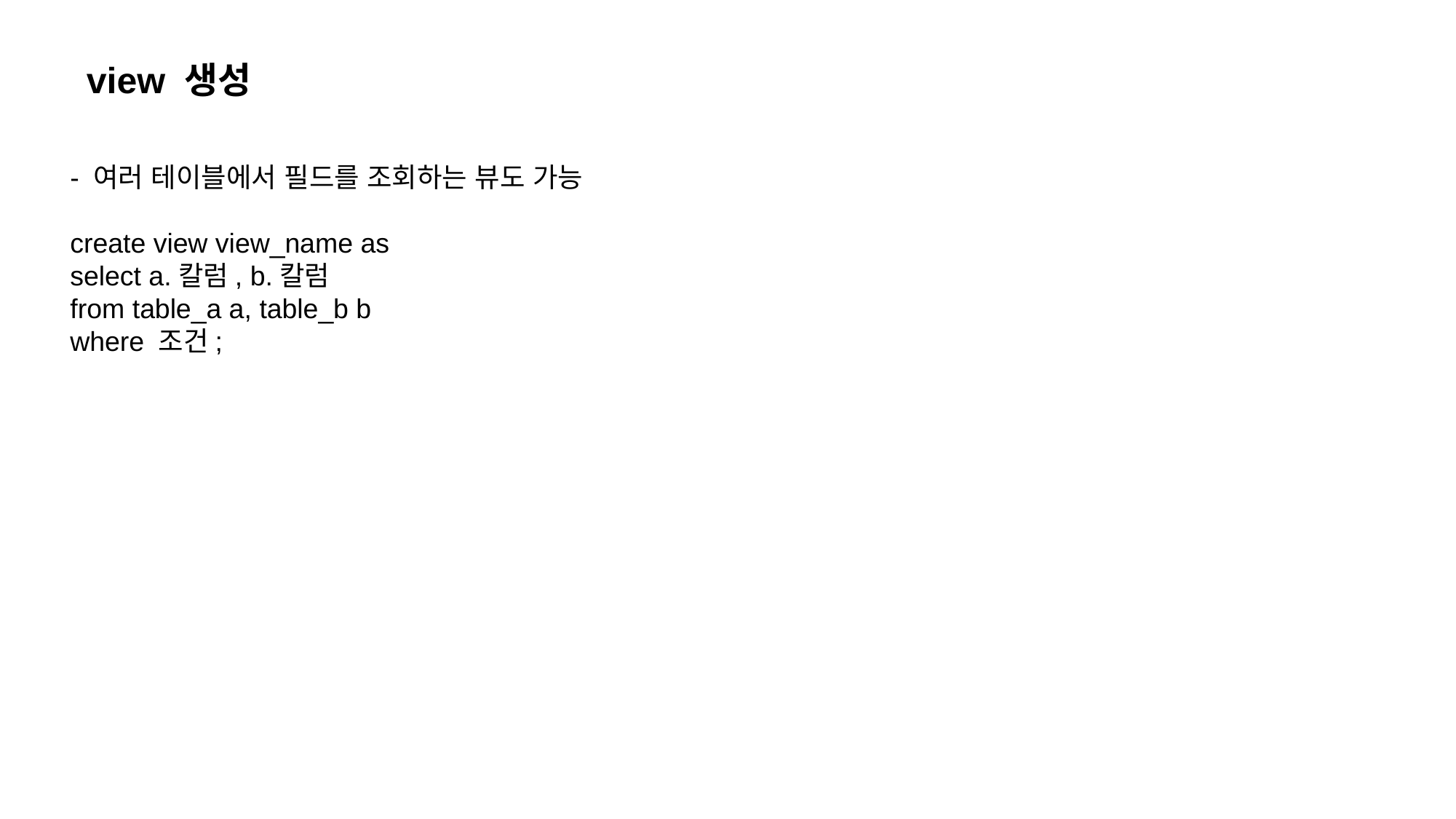

view 생성
- 여러 테이블에서 필드를 조회하는 뷰도 가능

create view view_name as
select a.칼럼, b.칼럼
from table_a a, table_b b
where 조건;